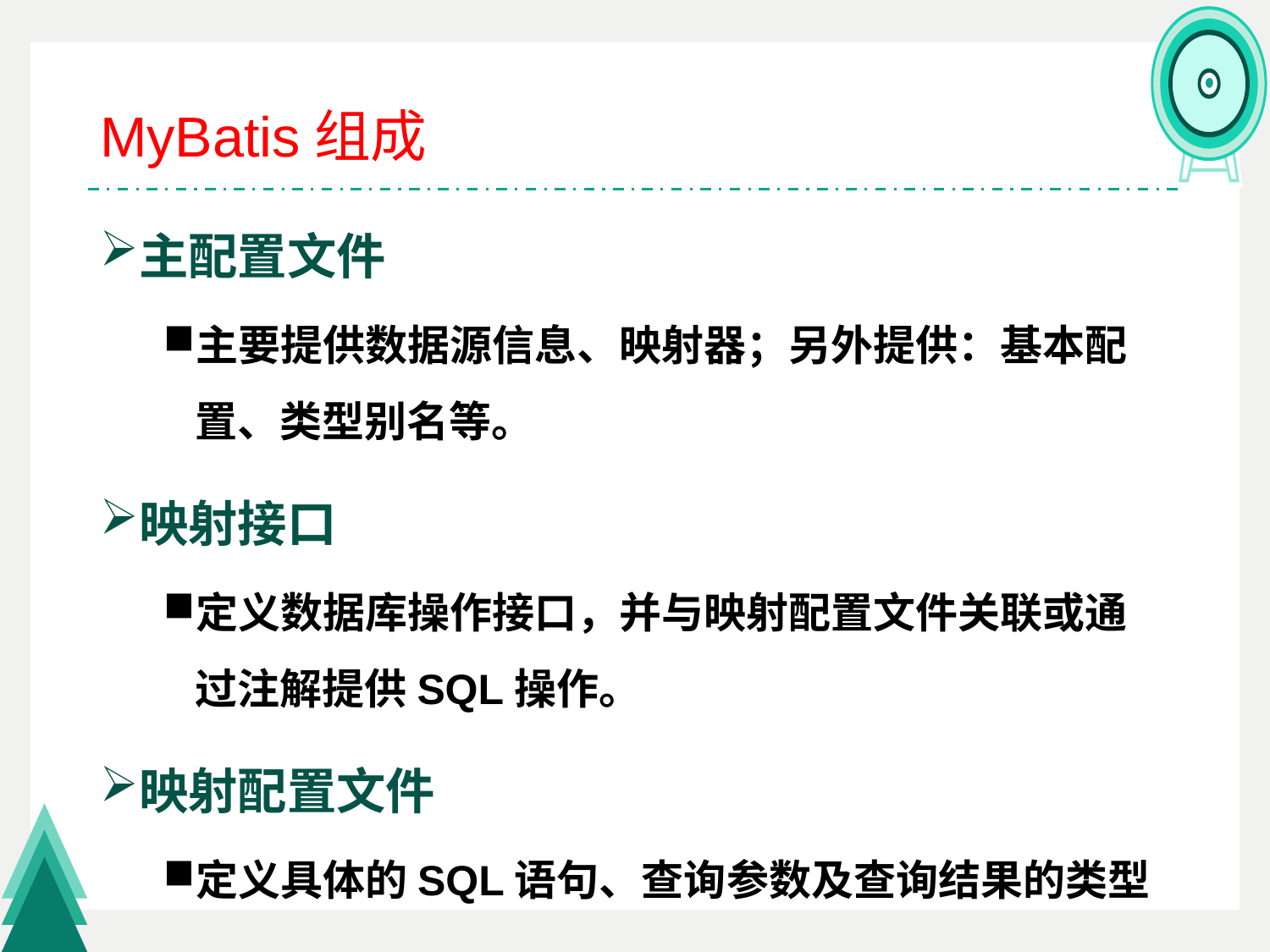

# MyBatis组成
主配置文件
主要提供数据源信息、映射器；另外提供：基本配置、类型别名等。
映射接口
定义数据库操作接口，并与映射配置文件关联或通过注解提供SQL操作。
映射配置文件
定义具体的SQL语句、查询参数及查询结果的类型